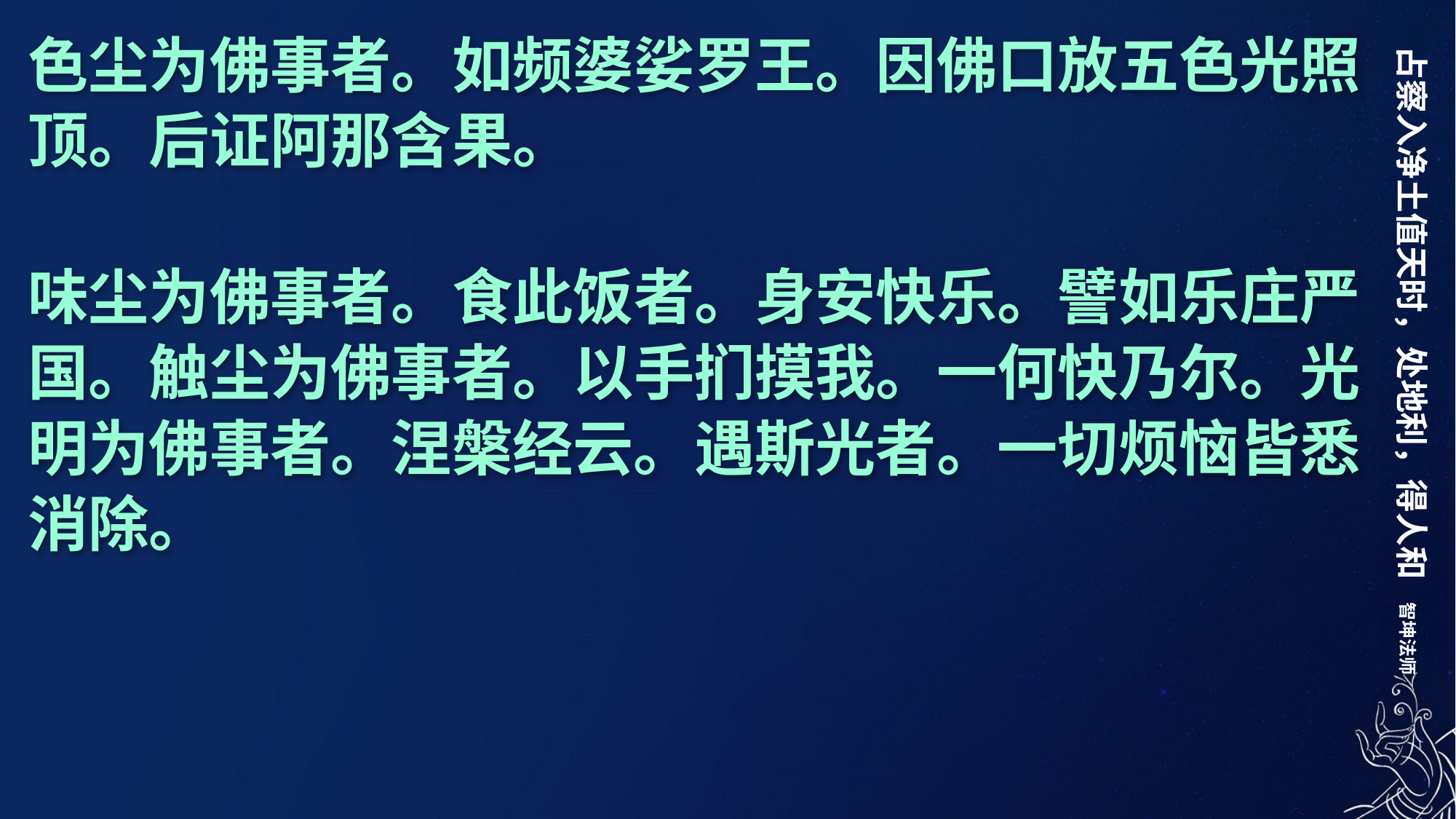

色尘为佛事者。如频婆娑罗王。因佛口放五色光照顶。后证阿那含果。
味尘为佛事者。食此饭者。身安快乐。譬如乐庄严国。触尘为佛事者。以手扪摸我。一何快乃尔。光明为佛事者。涅槃经云。遇斯光者。一切烦恼皆悉消除。